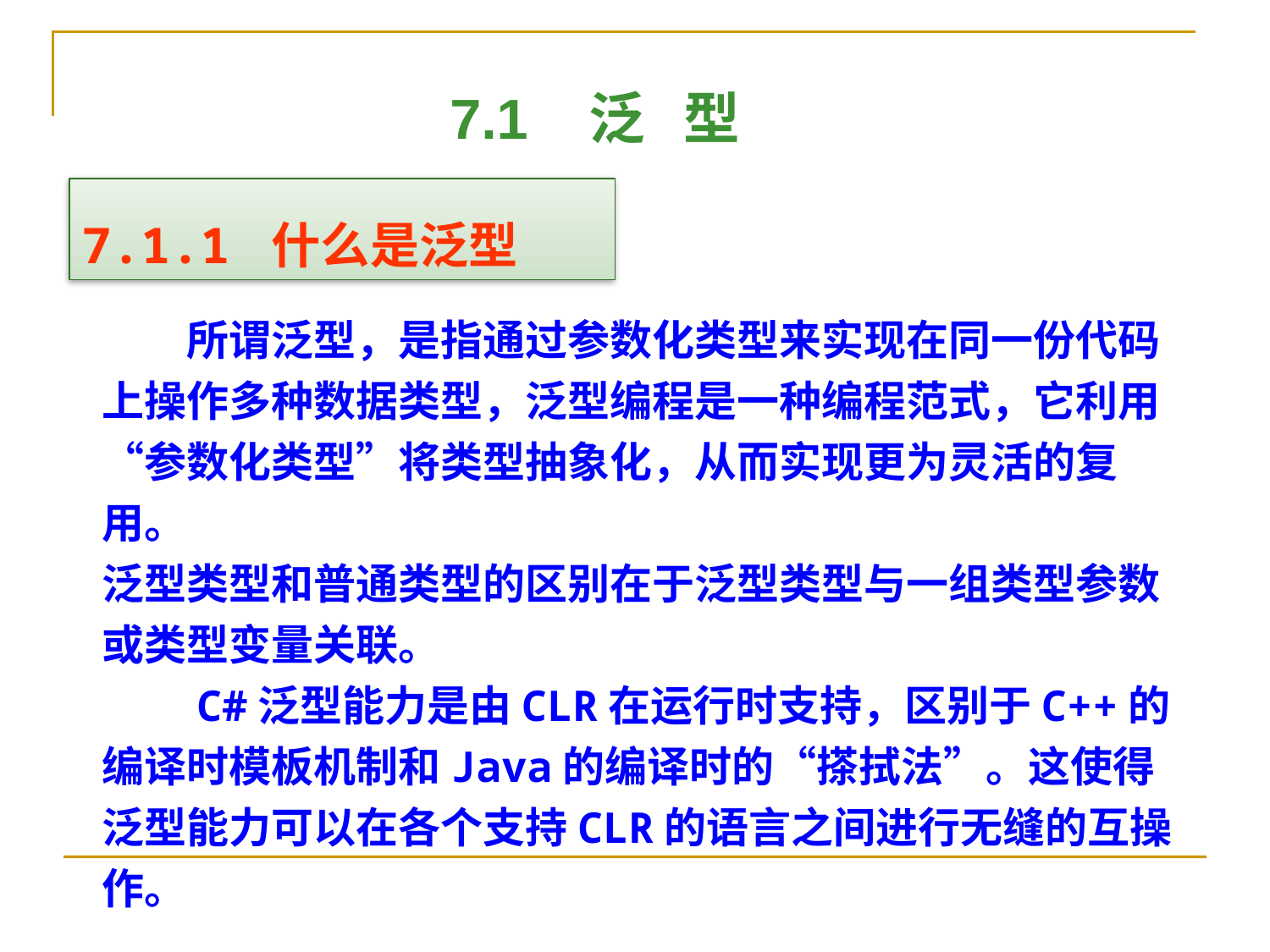

7.1   泛   型
7.1.1 什么是泛型
　　所谓泛型，是指通过参数化类型来实现在同一份代码上操作多种数据类型，泛型编程是一种编程范式，它利用“参数化类型”将类型抽象化，从而实现更为灵活的复用。
泛型类型和普通类型的区别在于泛型类型与一组类型参数或类型变量关联。
　　C#泛型能力是由CLR在运行时支持，区别于C++的编译时模板机制和Java的编译时的“搽拭法”。这使得泛型能力可以在各个支持CLR的语言之间进行无缝的互操作。